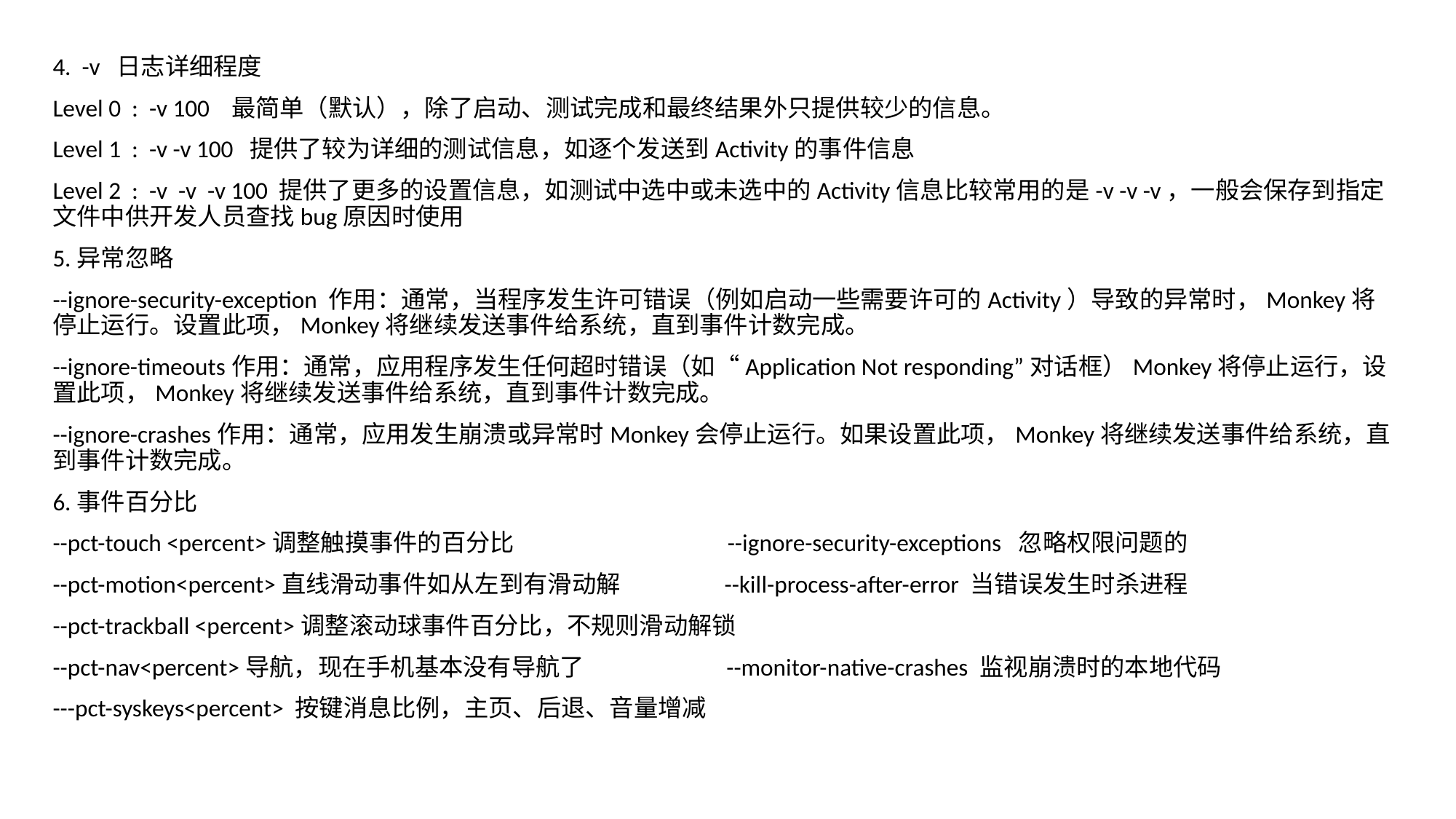

4.  -v  日志详细程度
Level 0  :  -v 100   最简单（默认），除了启动、测试完成和最终结果外只提供较少的信息。
Level 1  :  -v -v 100  提供了较为详细的测试信息，如逐个发送到Activity的事件信息
Level 2  :  -v  -v  -v 100 提供了更多的设置信息，如测试中选中或未选中的Activity信息比较常用的是-v -v -v，一般会保存到指定文件中供开发人员查找bug原因时使用
5.异常忽略
--ignore-security-exception 作用：通常，当程序发生许可错误（例如启动一些需要许可的Activity）导致的异常时，Monkey将停止运行。设置此项，Monkey将继续发送事件给系统，直到事件计数完成。
--ignore-timeouts作用：通常，应用程序发生任何超时错误（如“Application Not responding”对话框）Monkey将停止运行，设置此项，Monkey将继续发送事件给系统，直到事件计数完成。
--ignore-crashes作用：通常，应用发生崩溃或异常时Monkey会停止运行。如果设置此项，Monkey将继续发送事件给系统，直到事件计数完成。
6.事件百分比
--pct-touch <percent>调整触摸事件的百分比                                      --ignore-security-exceptions  忽略权限问题的
--pct-motion<percent>直线滑动事件如从左到有滑动解                  --kill-process-after-error 当错误发生时杀进程
--pct-trackball <percent>调整滚动球事件百分比，不规则滑动解锁
--pct-nav<percent>导航，现在手机基本没有导航了                         --monitor-native-crashes 监视崩溃时的本地代码
---pct-syskeys<percent> 按键消息比例，主页、后退、音量增减